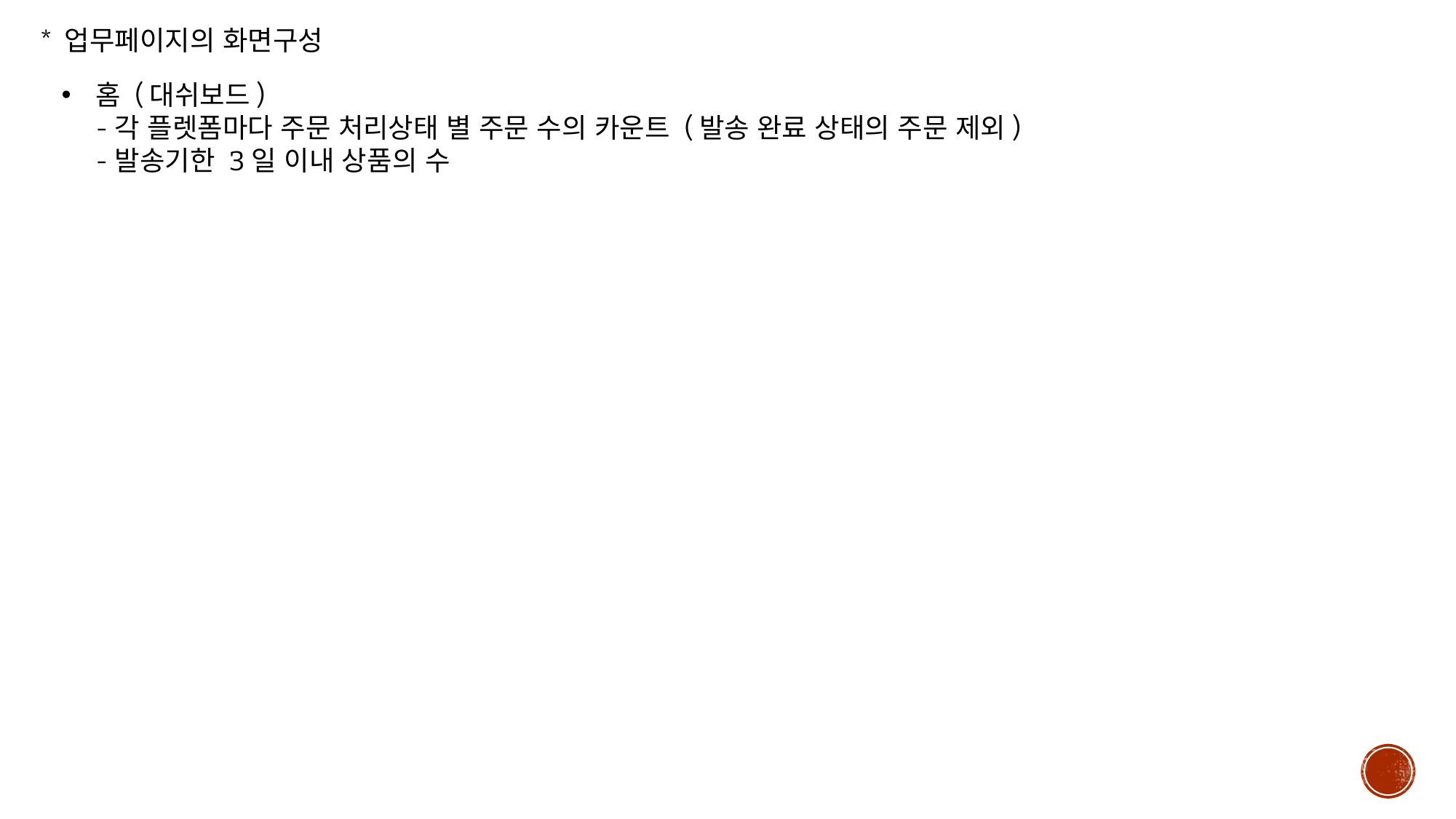

* 업무페이지의 화면구성
홈 (대쉬보드)
-각 플렛폼마다 주문 처리상태 별 주문 수의 카운트 (발송 완료 상태의 주문 제외)
-발송기한 3일 이내 상품의 수